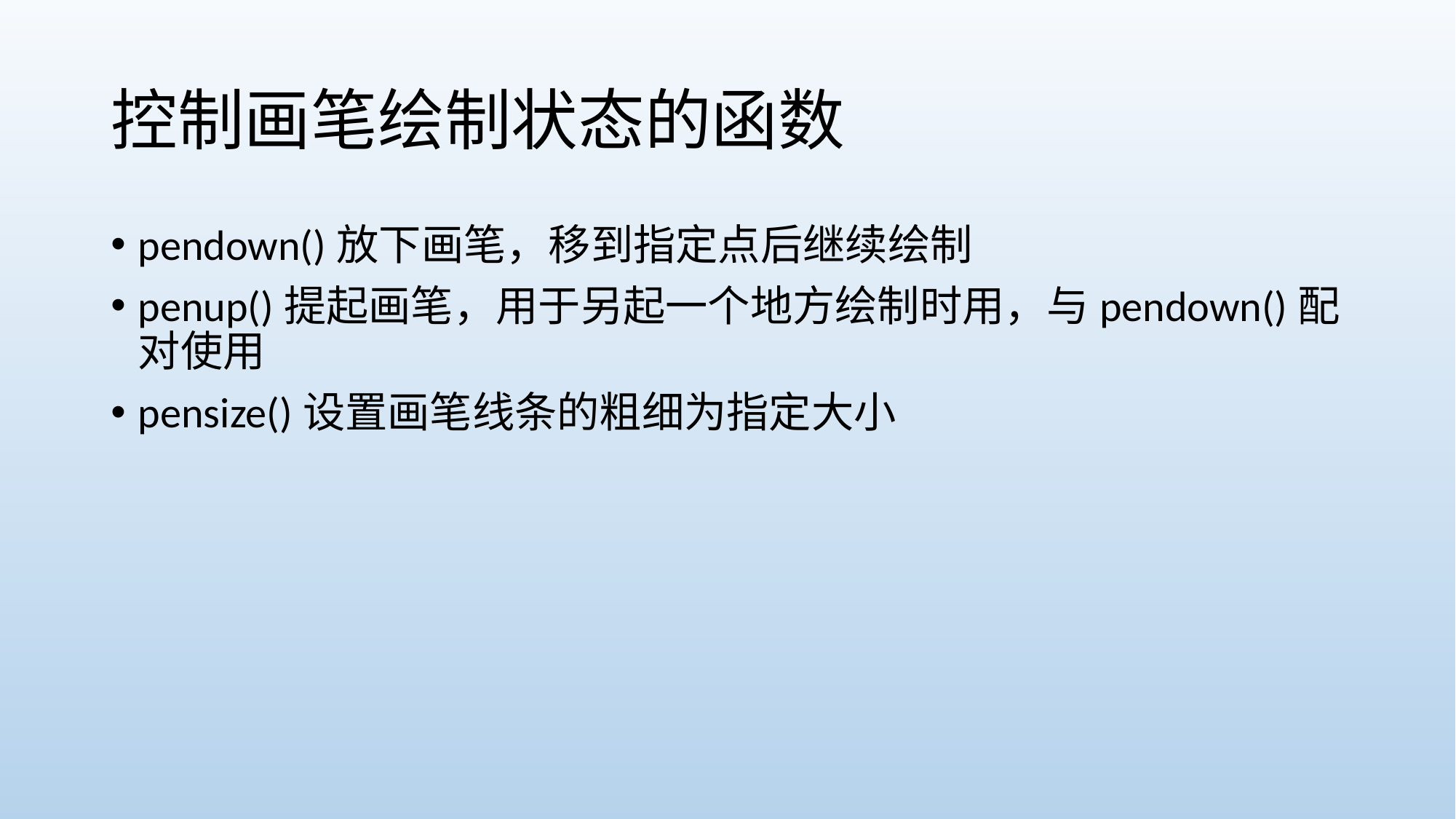

# 控制画笔绘制状态的函数
pendown()放下画笔，移到指定点后继续绘制
penup()提起画笔，用于另起一个地方绘制时用，与pendown()配对使用
pensize()设置画笔线条的粗细为指定大小